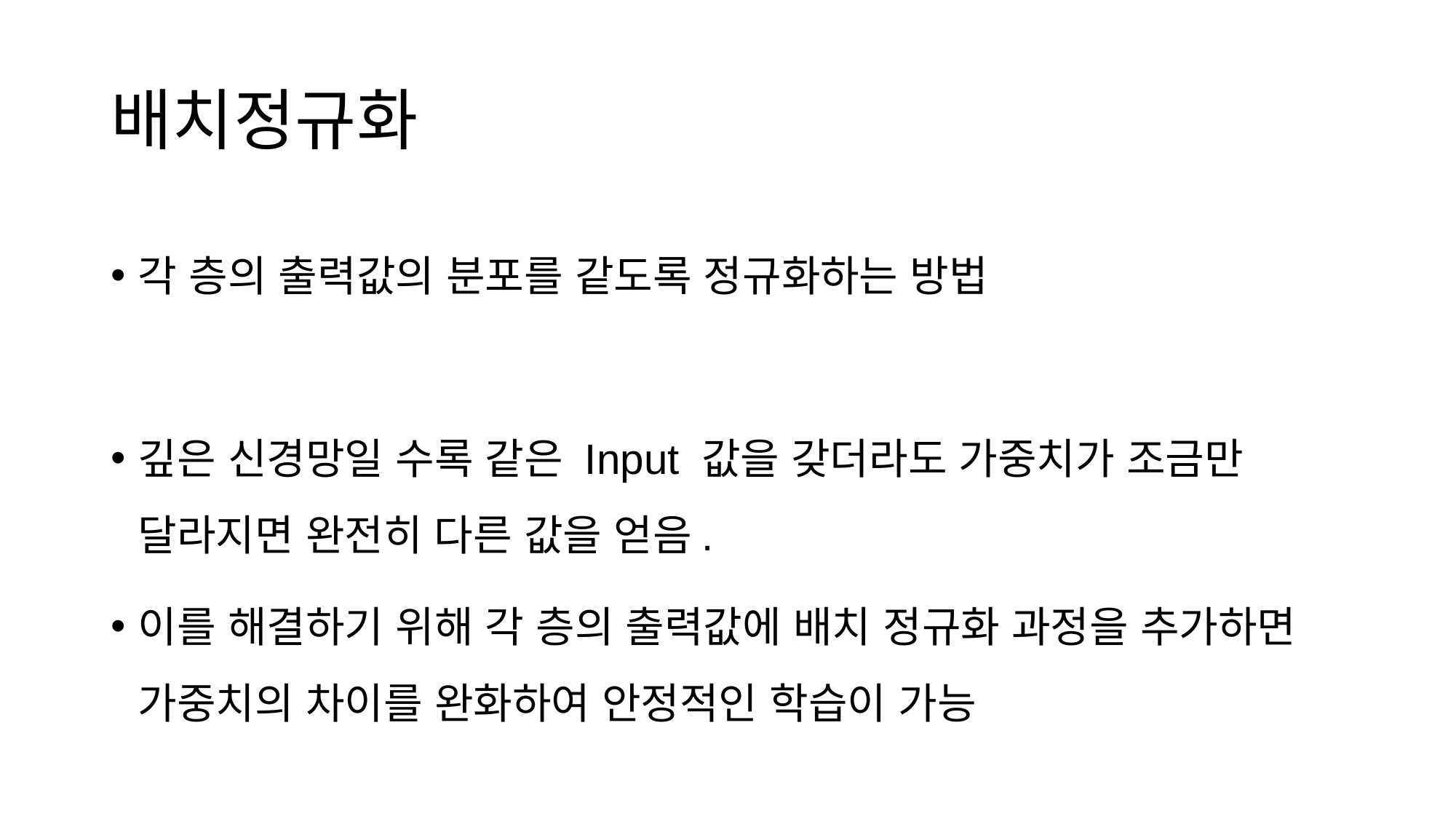

# 배치정규화
각 층의 출력값의 분포를 같도록 정규화하는 방법

깊은 신경망일 수록 같은 Input 값을 갖더라도 가중치가 조금만 달라지면 완전히 다른 값을 얻음.
이를 해결하기 위해 각 층의 출력값에 배치 정규화 과정을 추가하면 가중치의 차이를 완화하여 안정적인 학습이 가능